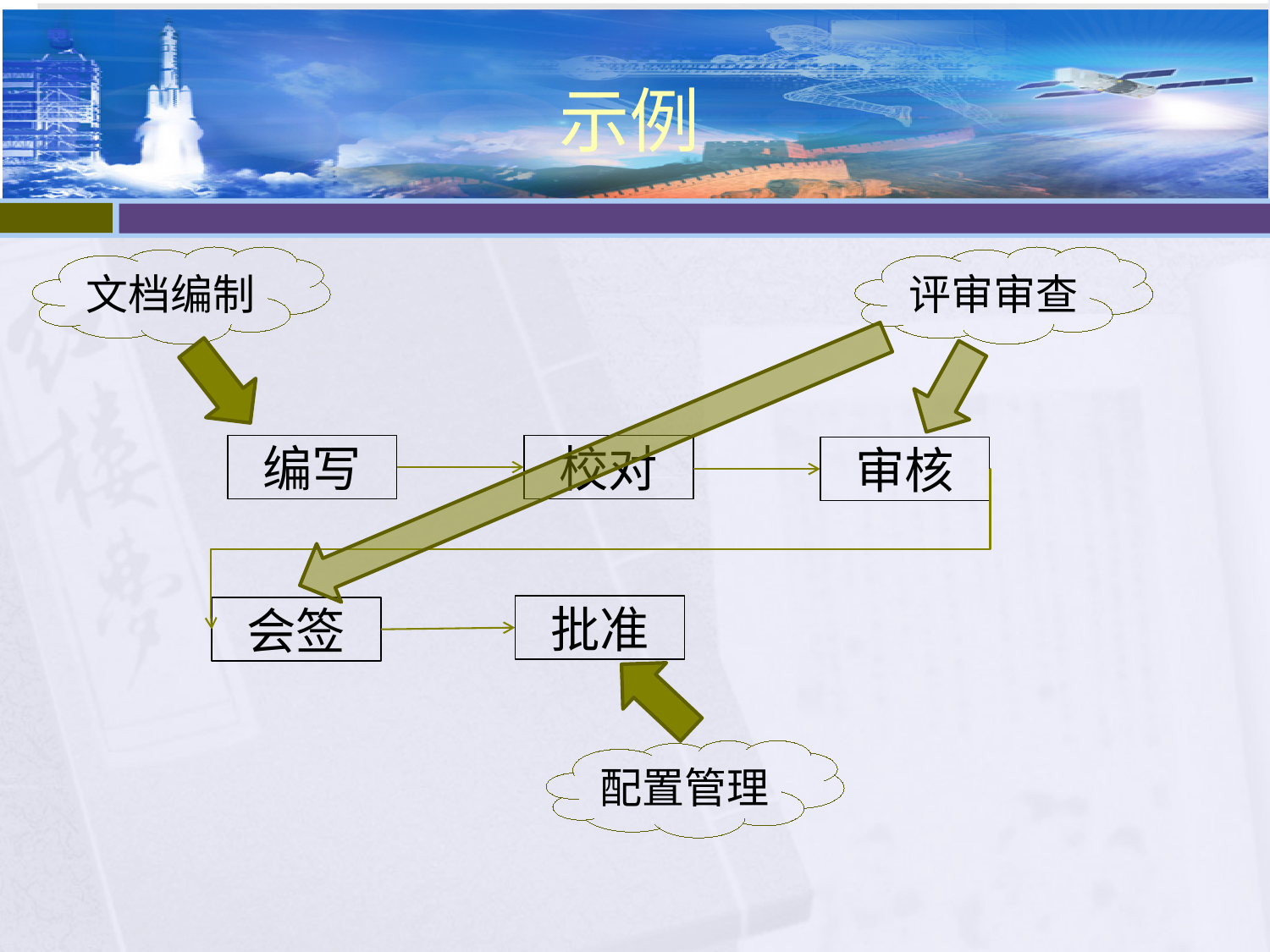

# 示例
文档编制

评审审查

编写
校对
审核
批准
会签

配置管理